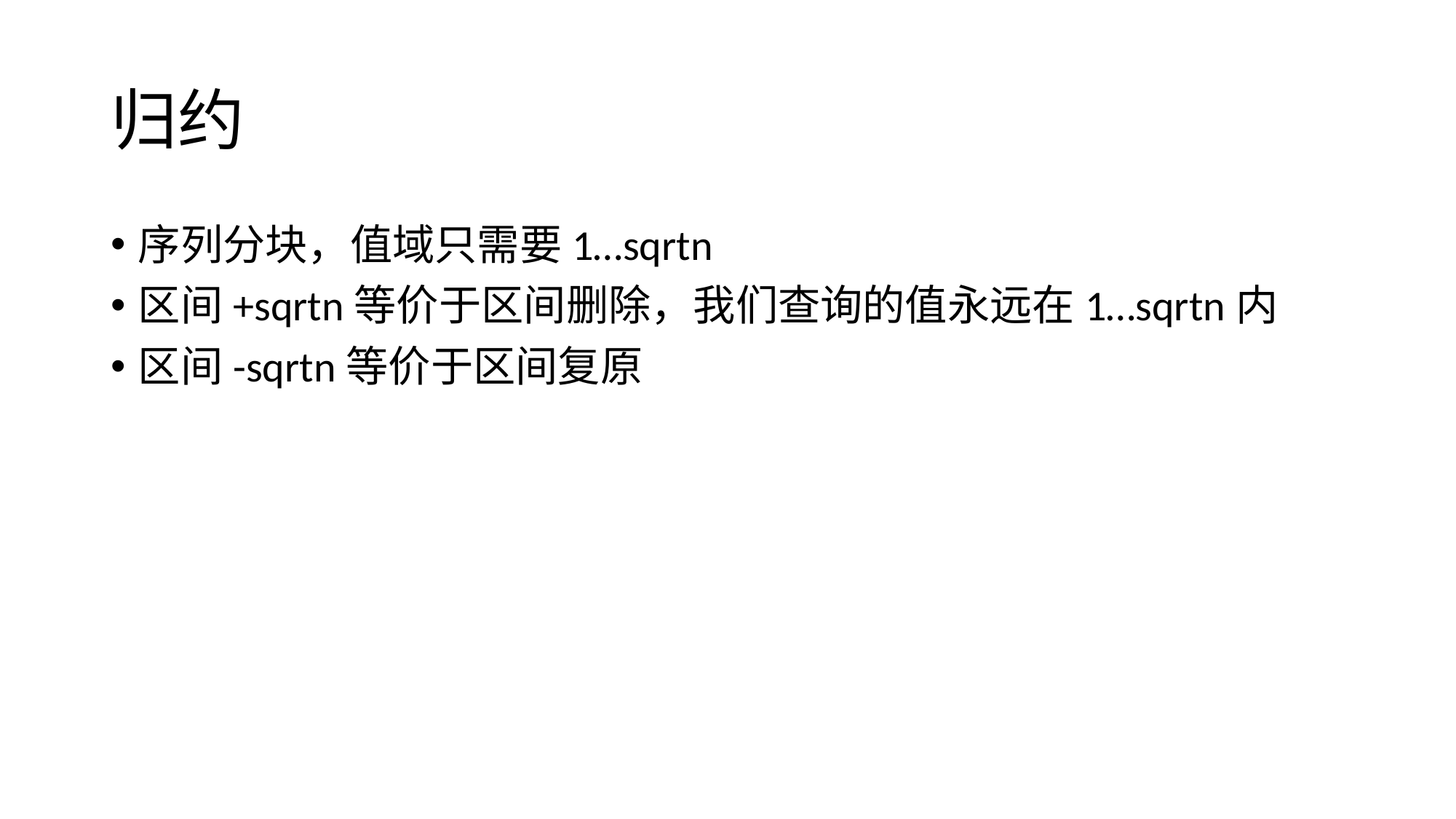

# 归约
序列分块，值域只需要1…sqrtn
区间+sqrtn等价于区间删除，我们查询的值永远在1…sqrtn内
区间-sqrtn等价于区间复原